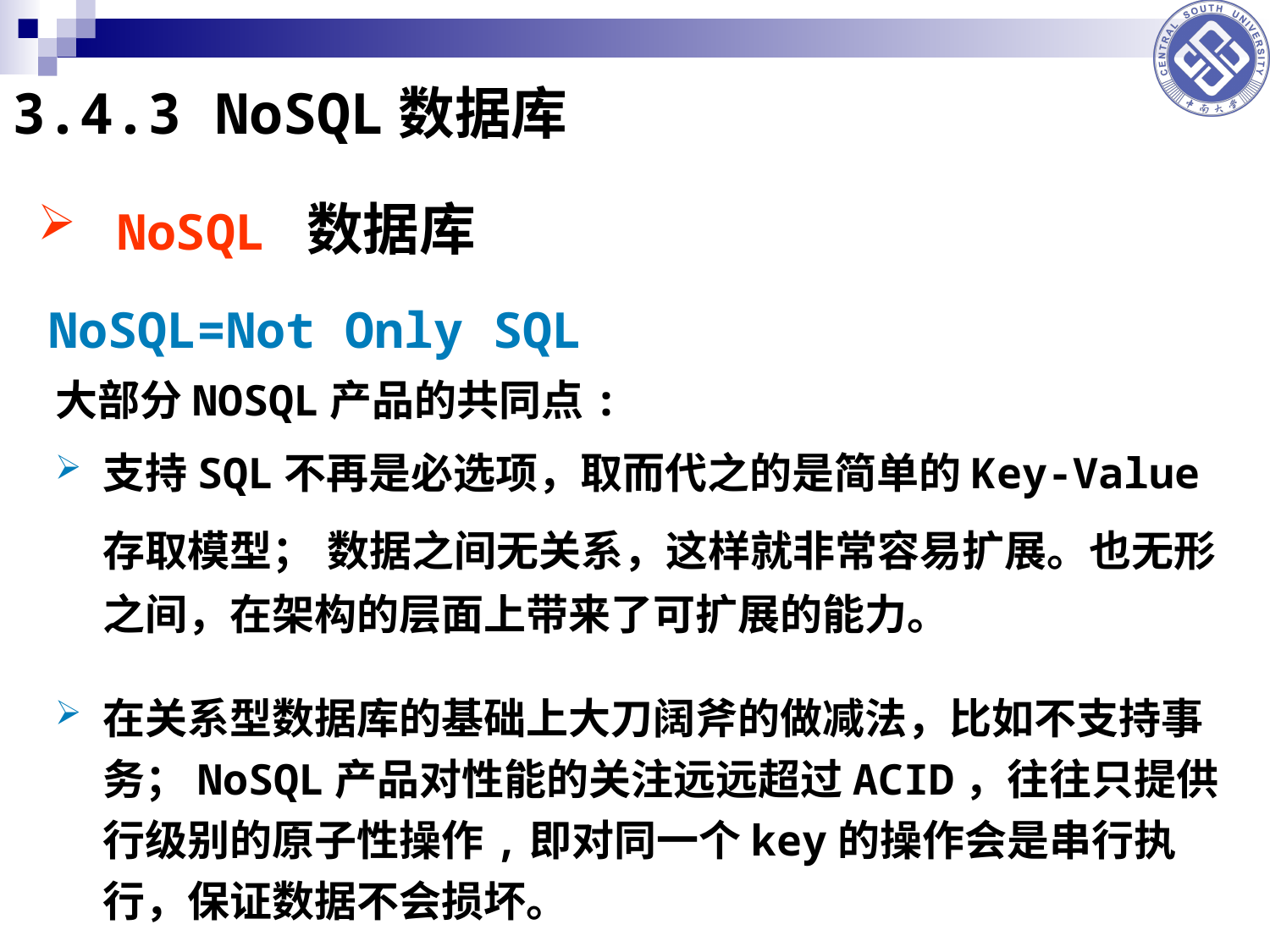

3.4.3 NoSQL数据库
NoSQL 数据库
NoSQL=Not Only SQL
大部分NOSQL产品的共同点:
支持SQL不再是必选项，取而代之的是简单的Key-Value存取模型； 数据之间无关系，这样就非常容易扩展。也无形之间，在架构的层面上带来了可扩展的能力。
在关系型数据库的基础上大刀阔斧的做减法，比如不支持事务；NoSQL产品对性能的关注远远超过ACID，往往只提供行级别的原子性操作,即对同一个key的操作会是串行执行，保证数据不会损坏。